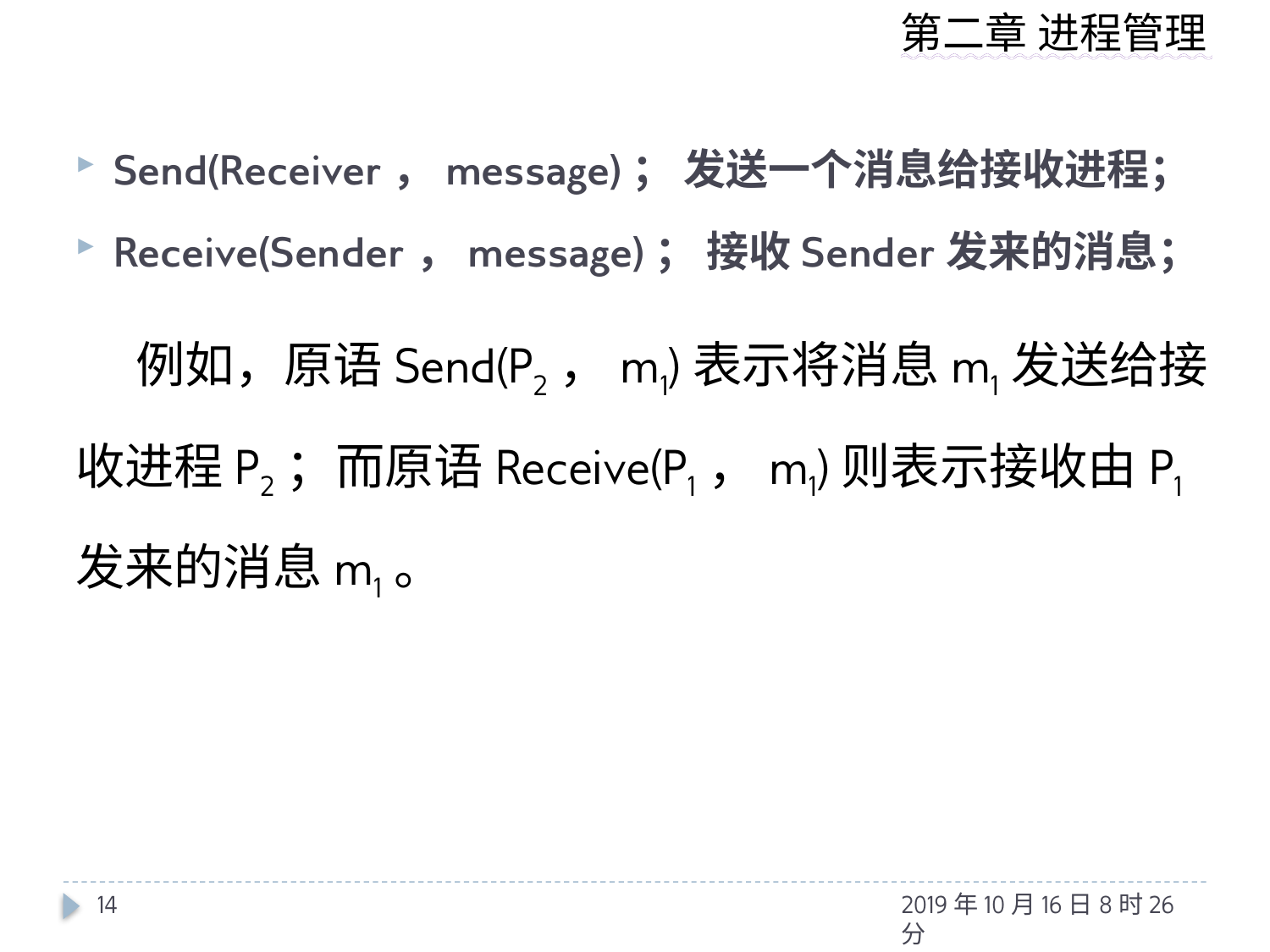

Send(Receiver，message)； 发送一个消息给接收进程；
Receive(Sender，message)； 接收Sender发来的消息；
　　例如，原语Send(P2，m1)表示将消息m1发送给接收进程P2；而原语Receive(P1，m1)则表示接收由P1发来的消息m1。

14
2019年10月16日8时26分